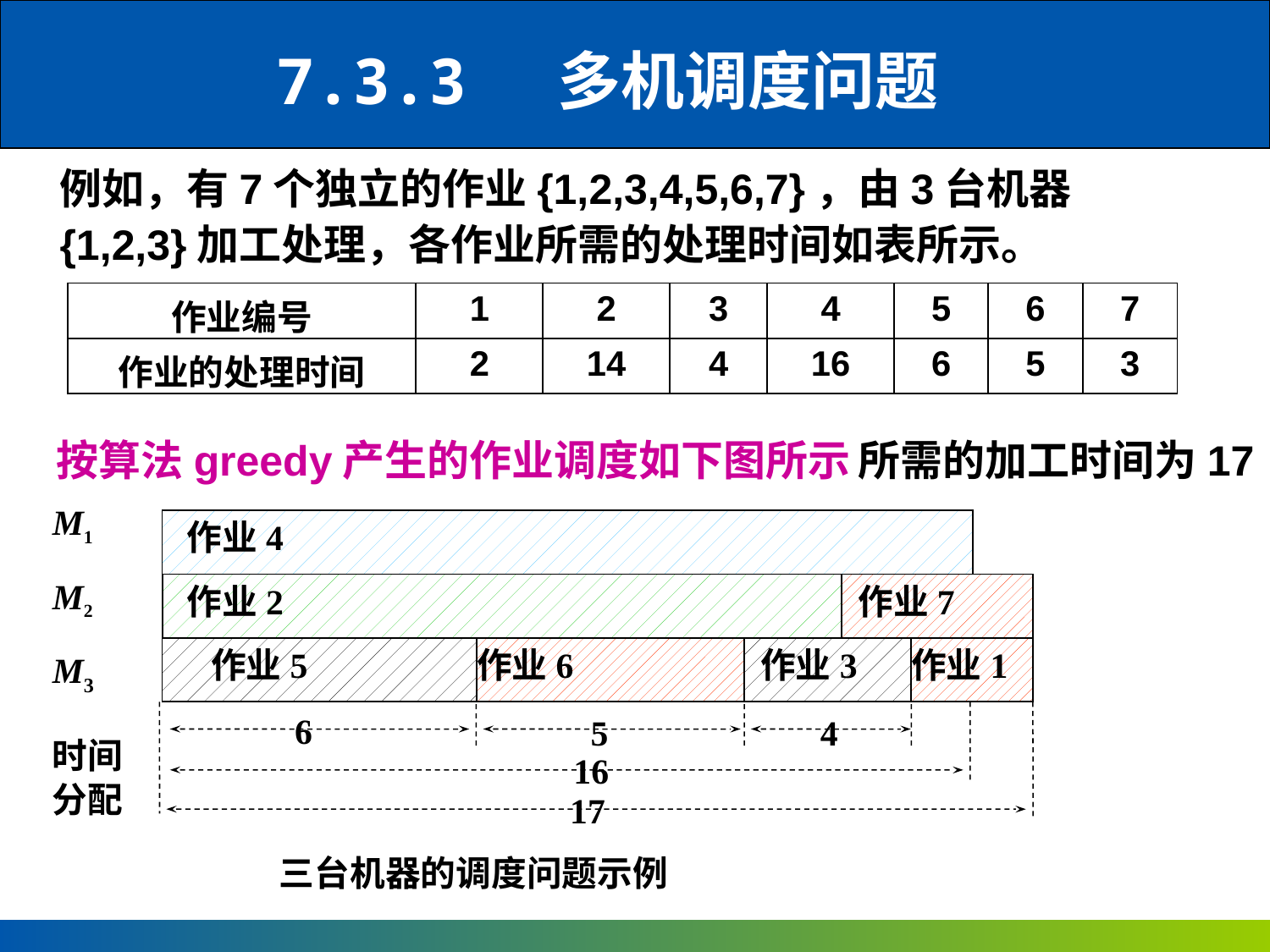

7.3.3  多机调度问题
例如，有7个独立的作业{1,2,3,4,5,6,7}，由3台机器{1,2,3}加工处理，各作业所需的处理时间如表所示。
| 作业编号 | 1 | 2 | 3 | 4 | 5 | 6 | 7 |
| --- | --- | --- | --- | --- | --- | --- | --- |
| 作业的处理时间 | 2 | 14 | 4 | 16 | 6 | 5 | 3 |
按算法greedy产生的作业调度如下图所示
所需的加工时间为17
M1
M2
M3
时间
分配
  作业4
  作业2
 作业7
     作业5
作业6
 作业3
作业1

6
5
4

16

17

三台机器的调度问题示例